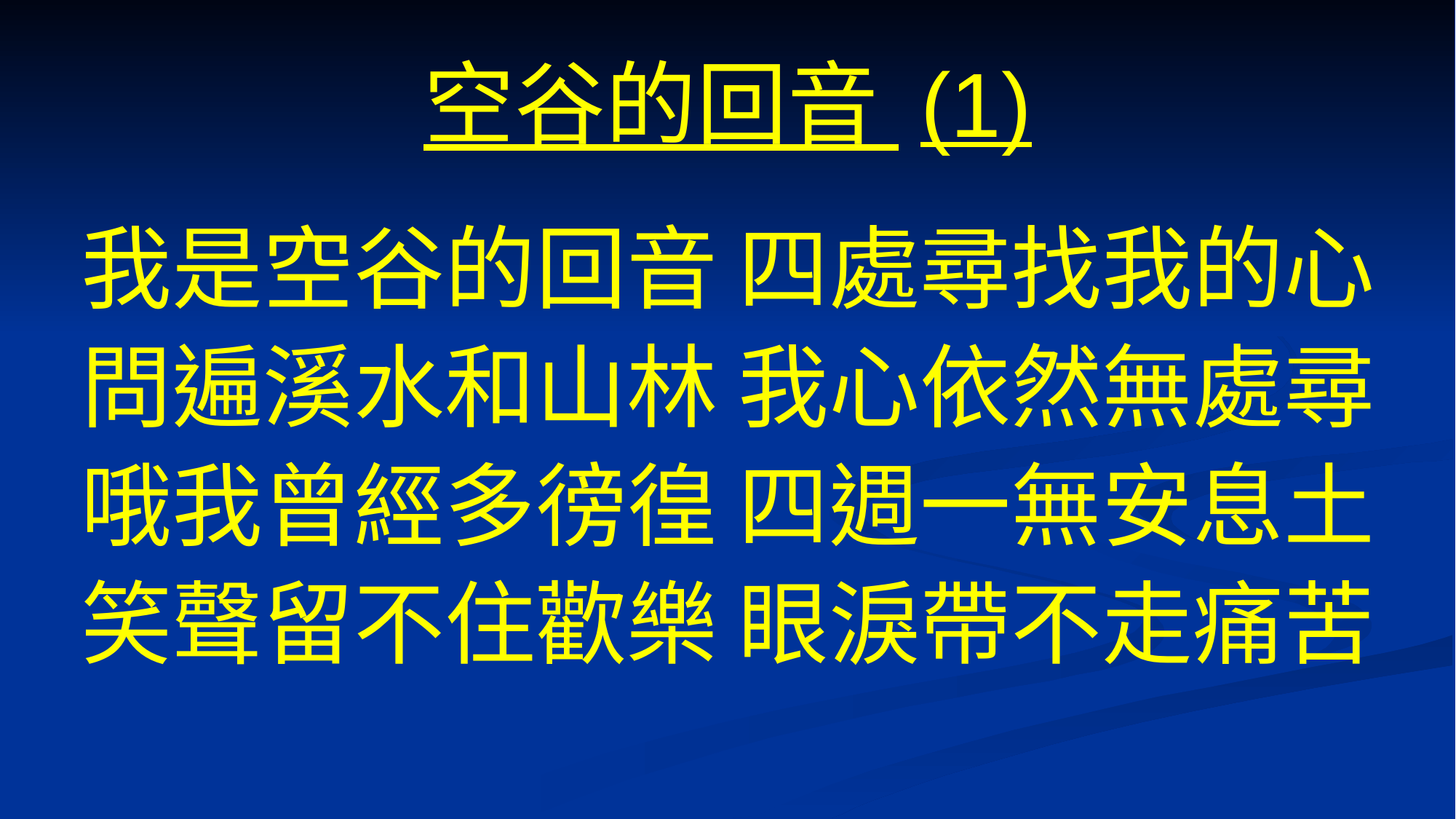

# 空谷的回音 (1)
我是空谷的回音 四處尋找我的心
問遍溪水和山林 我心依然無處尋
哦我曾經多徬徨 四週一無安息土
笑聲留不住歡樂 眼淚帶不走痛苦